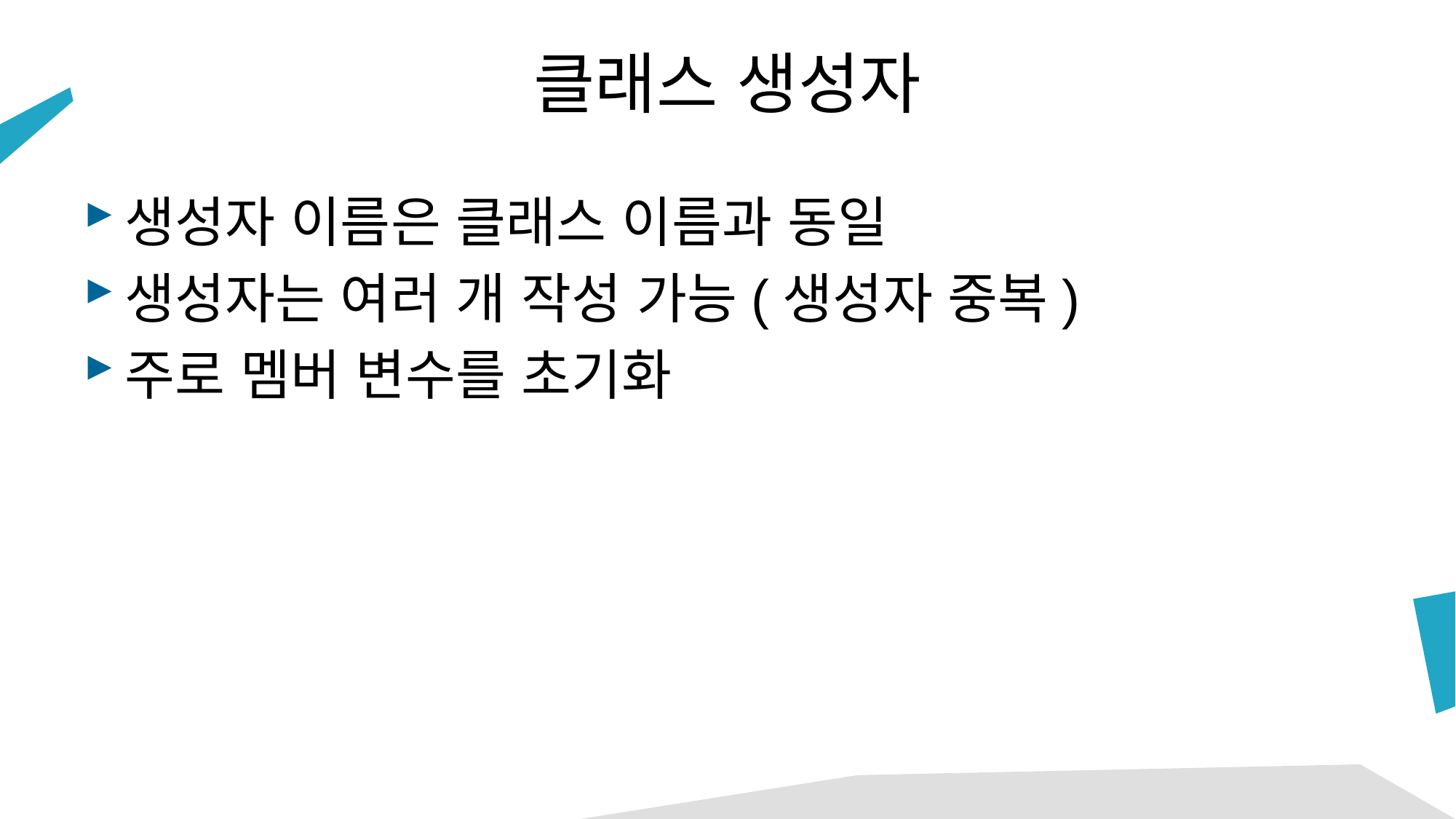

# 클래스 생성자
생성자 이름은 클래스 이름과 동일
생성자는 여러 개 작성 가능(생성자 중복)
주로 멤버 변수를 초기화